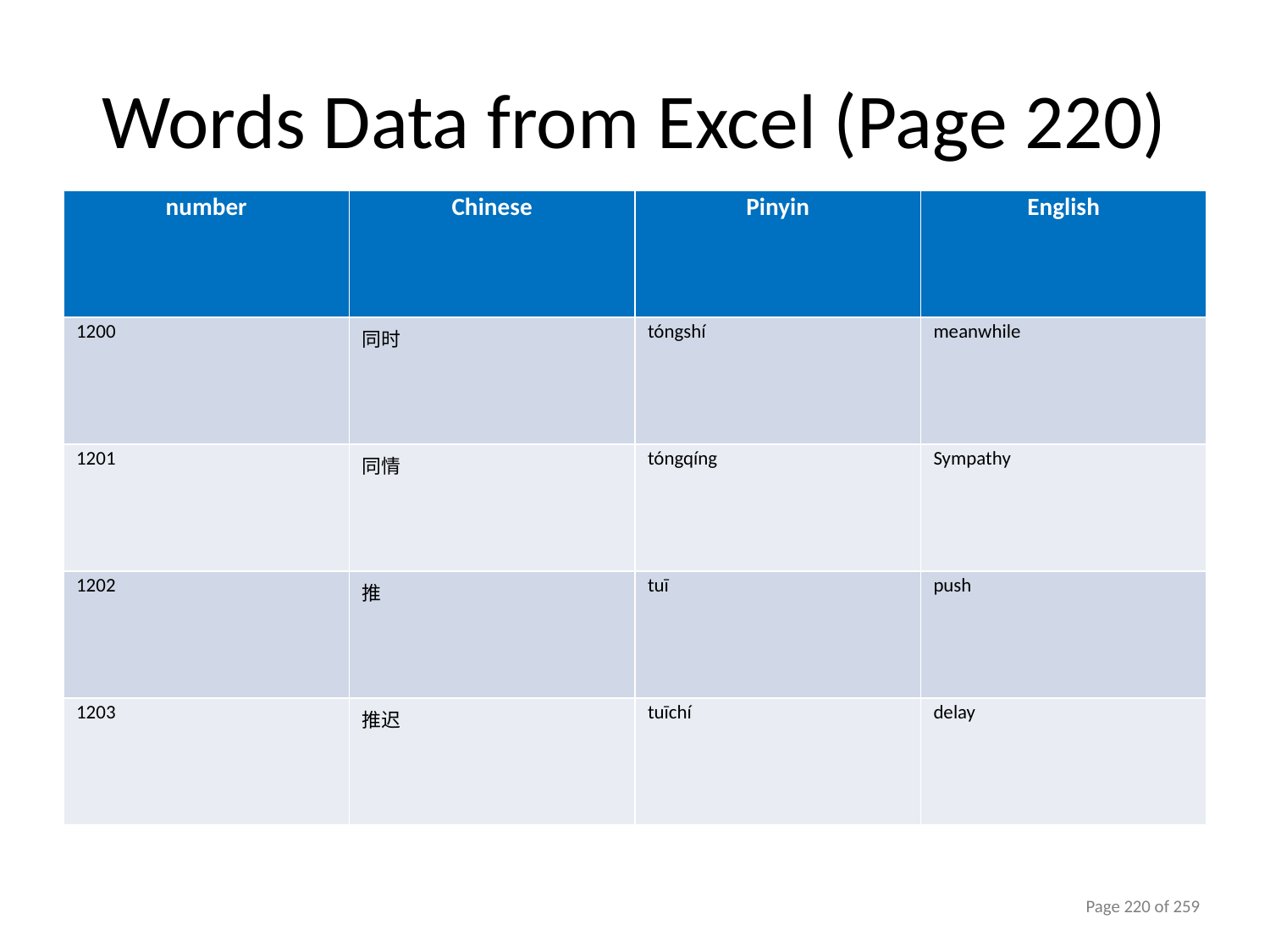

# Words Data from Excel (Page 220)
| number | Chinese | Pinyin | English |
| --- | --- | --- | --- |
| 1200 | 同时 | tóngshí | meanwhile |
| 1201 | 同情 | tóngqíng | Sympathy |
| 1202 | 推 | tuī | push |
| 1203 | 推迟 | tuīchí | delay |

Page 220 of 259